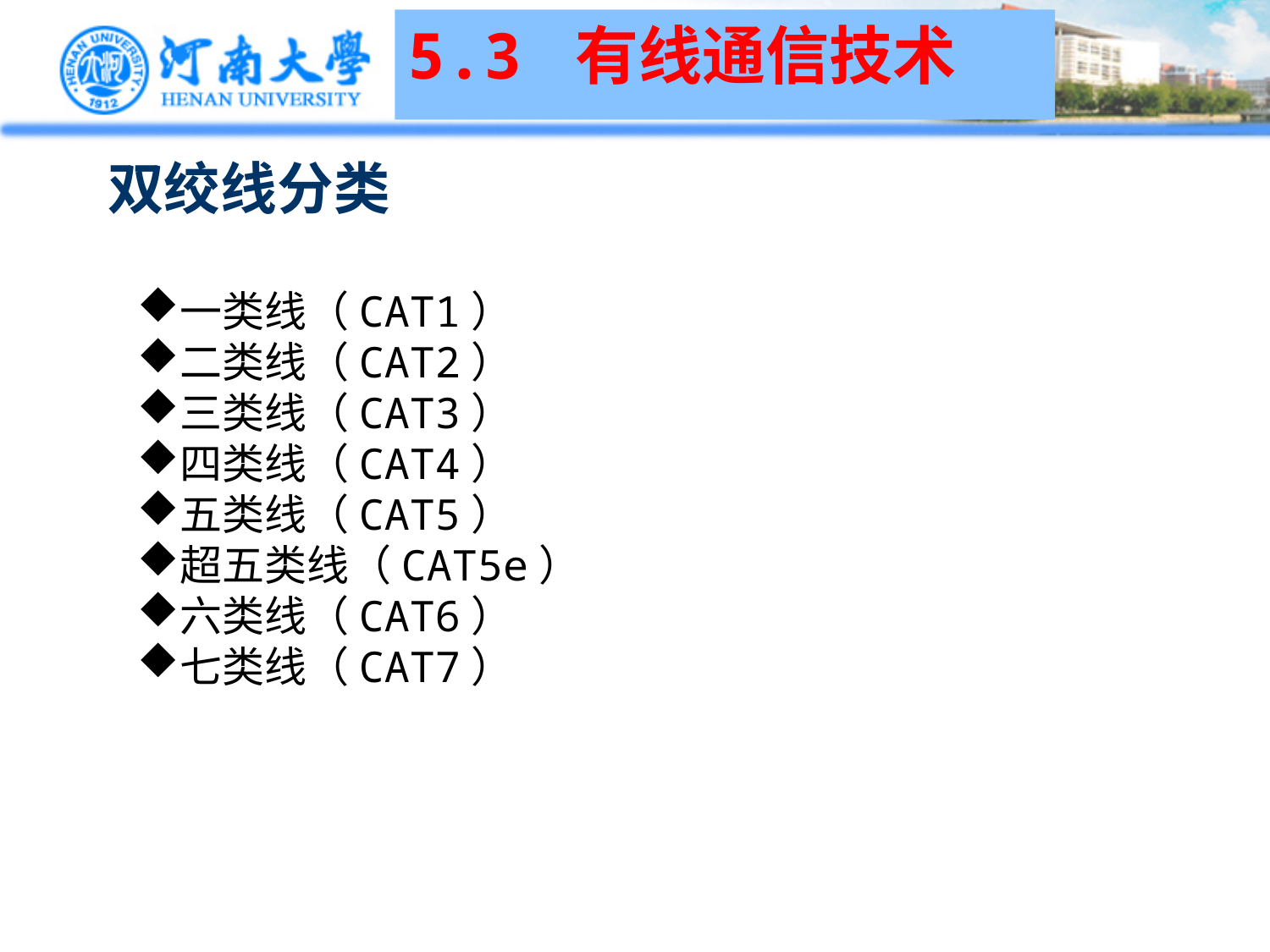

5.3 有线通信技术
双绞线分类
一类线（CAT1）
二类线（CAT2）
三类线（CAT3）
四类线（CAT4）
五类线（CAT5）
超五类线（CAT5e）
六类线（CAT6）
七类线（CAT7）